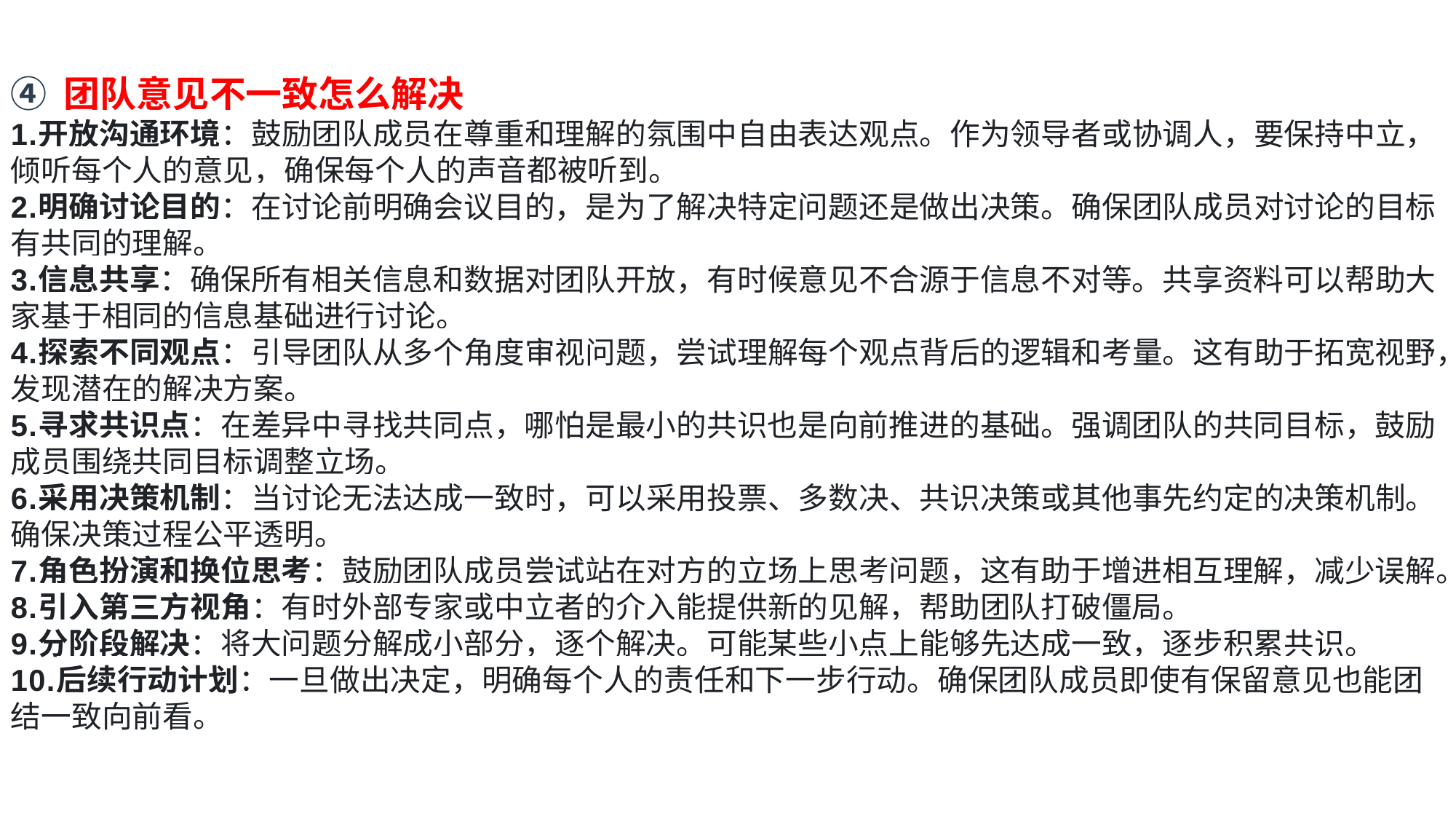

④ 团队意见不一致怎么解决
开放沟通环境：鼓励团队成员在尊重和理解的氛围中自由表达观点。作为领导者或协调人，要保持中立，倾听每个人的意见，确保每个人的声音都被听到。
明确讨论目的：在讨论前明确会议目的，是为了解决特定问题还是做出决策。确保团队成员对讨论的目标有共同的理解。
信息共享：确保所有相关信息和数据对团队开放，有时候意见不合源于信息不对等。共享资料可以帮助大家基于相同的信息基础进行讨论。
探索不同观点：引导团队从多个角度审视问题，尝试理解每个观点背后的逻辑和考量。这有助于拓宽视野，发现潜在的解决方案。
寻求共识点：在差异中寻找共同点，哪怕是最小的共识也是向前推进的基础。强调团队的共同目标，鼓励成员围绕共同目标调整立场。
采用决策机制：当讨论无法达成一致时，可以采用投票、多数决、共识决策或其他事先约定的决策机制。确保决策过程公平透明。
角色扮演和换位思考：鼓励团队成员尝试站在对方的立场上思考问题，这有助于增进相互理解，减少误解。
引入第三方视角：有时外部专家或中立者的介入能提供新的见解，帮助团队打破僵局。
分阶段解决：将大问题分解成小部分，逐个解决。可能某些小点上能够先达成一致，逐步积累共识。
后续行动计划：一旦做出决定，明确每个人的责任和下一步行动。确保团队成员即使有保留意见也能团结一致向前看。